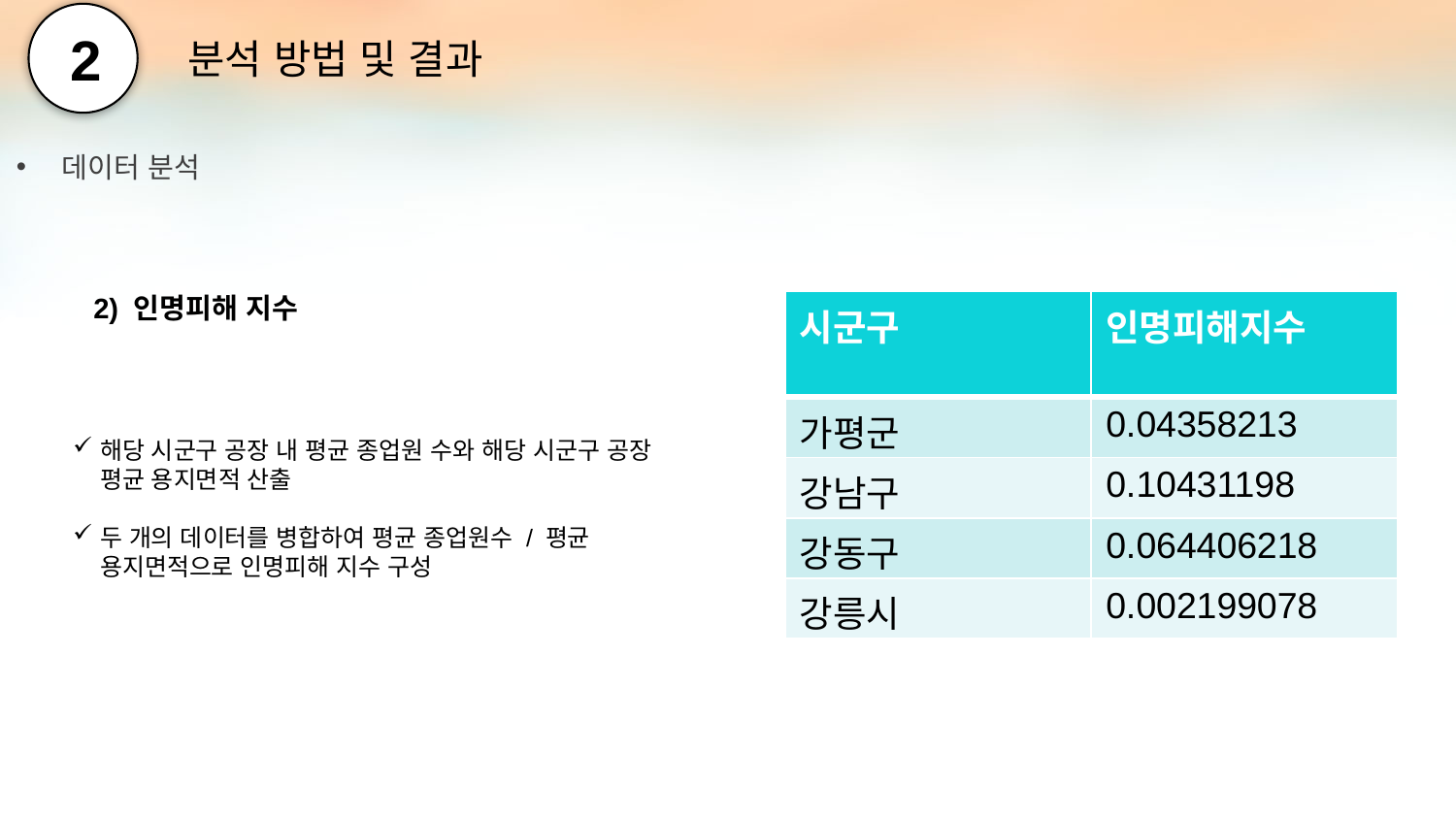

2
 분석 방법 및 결과
데이터 분석
2) 인명피해 지수
| 시군구 | 인명피해지수 |
| --- | --- |
| 가평군 | 0.04358213 |
| 강남구 | 0.10431198 |
| 강동구 | 0.064406218 |
| 강릉시 | 0.002199078 |

해당 시군구 공장 내 평균 종업원 수와 해당 시군구 공장 평균 용지면적 산출

두 개의 데이터를 병합하여 평균 종업원수 / 평균 용지면적으로 인명피해 지수 구성